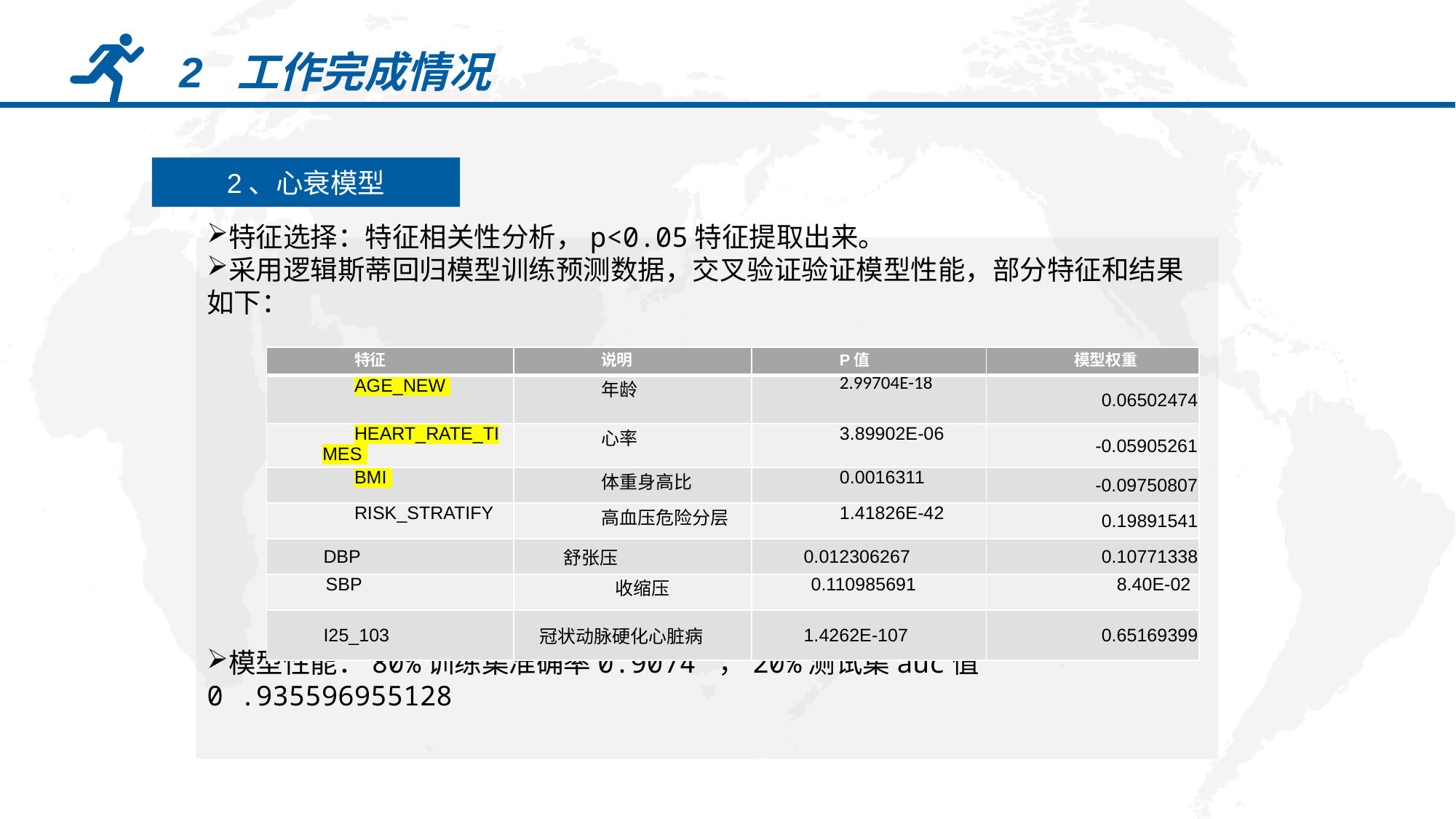

2  工作完成情况
2、心衰模型
特征选择：特征相关性分析，p<0.05特征提取出来。
采用逻辑斯蒂回归模型训练预测数据，交叉验证验证模型性能，部分特征和结果如下：

模型性能：80%训练集准确率0.9074 ，20%测试集auc值0 .935596955128

| 特征 | 说明 | P值 | 模型权重 |
| --- | --- | --- | --- |
| AGE\_NEW | 年龄 | 2.99704E-18 | 0.06502474 |
| HEART\_RATE\_TIMES | 心率 | 3.89902E-06 | -0.05905261 |
| BMI | 体重身高比 | 0.0016311 | -0.09750807 |
| RISK\_STRATIFY | 高血压危险分层 | 1.41826E-42 | 0.19891541 |
| DBP | 舒张压 | 0.012306267 | 0.10771338 |
| SBP | 收缩压 | 0.110985691 | 8.40E-02 |
| I25\_103 | 冠状动脉硬化心脏病 | 1.4262E-107 | 0.65169399 |